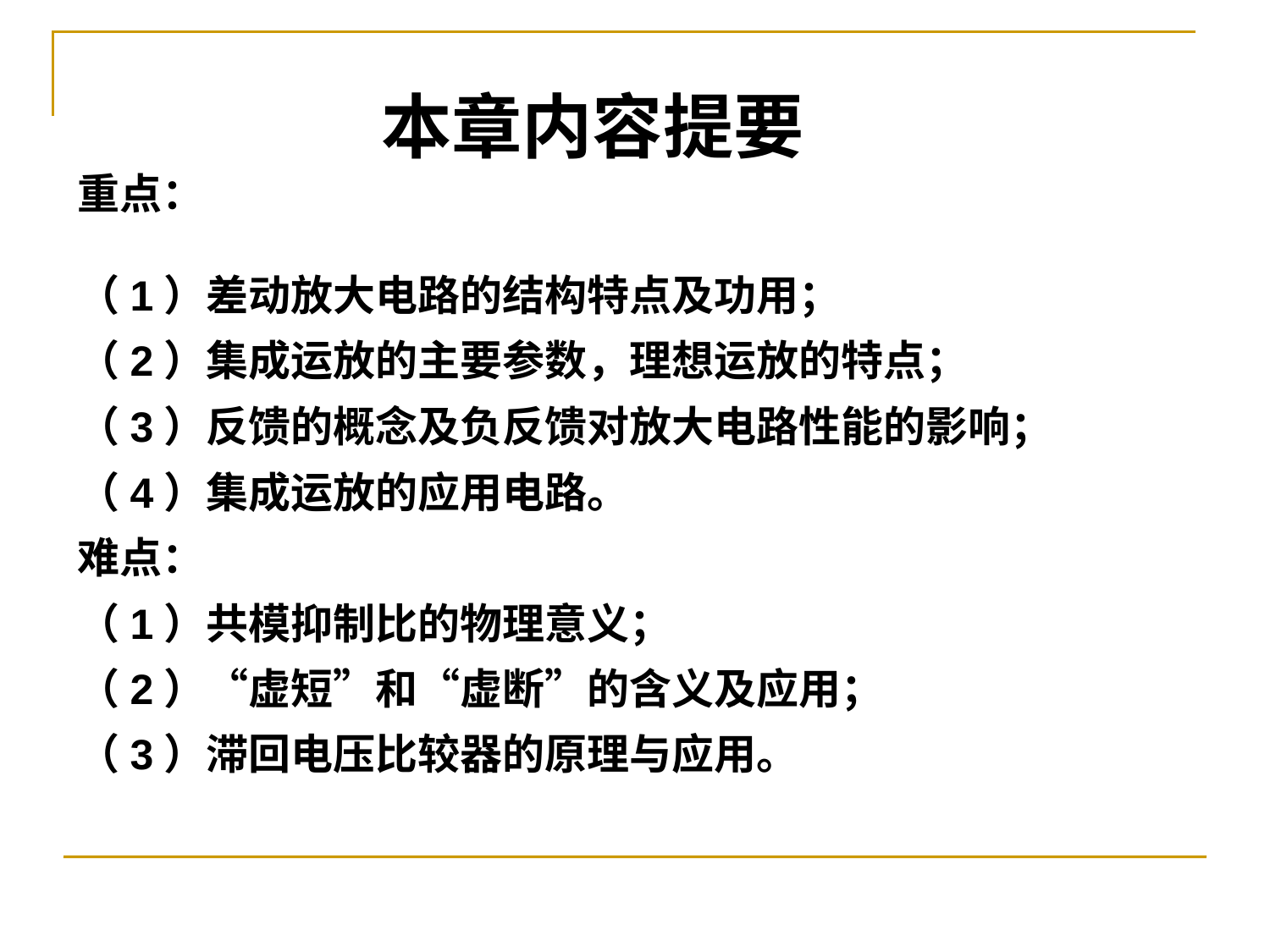

本章内容提要
重点：

（1）差动放大电路的结构特点及功用；
（2）集成运放的主要参数，理想运放的特点；
（3）反馈的概念及负反馈对放大电路性能的影响；
（4）集成运放的应用电路。
难点：
（1）共模抑制比的物理意义；
（2）“虚短”和“虚断”的含义及应用；
（3）滞回电压比较器的原理与应用。